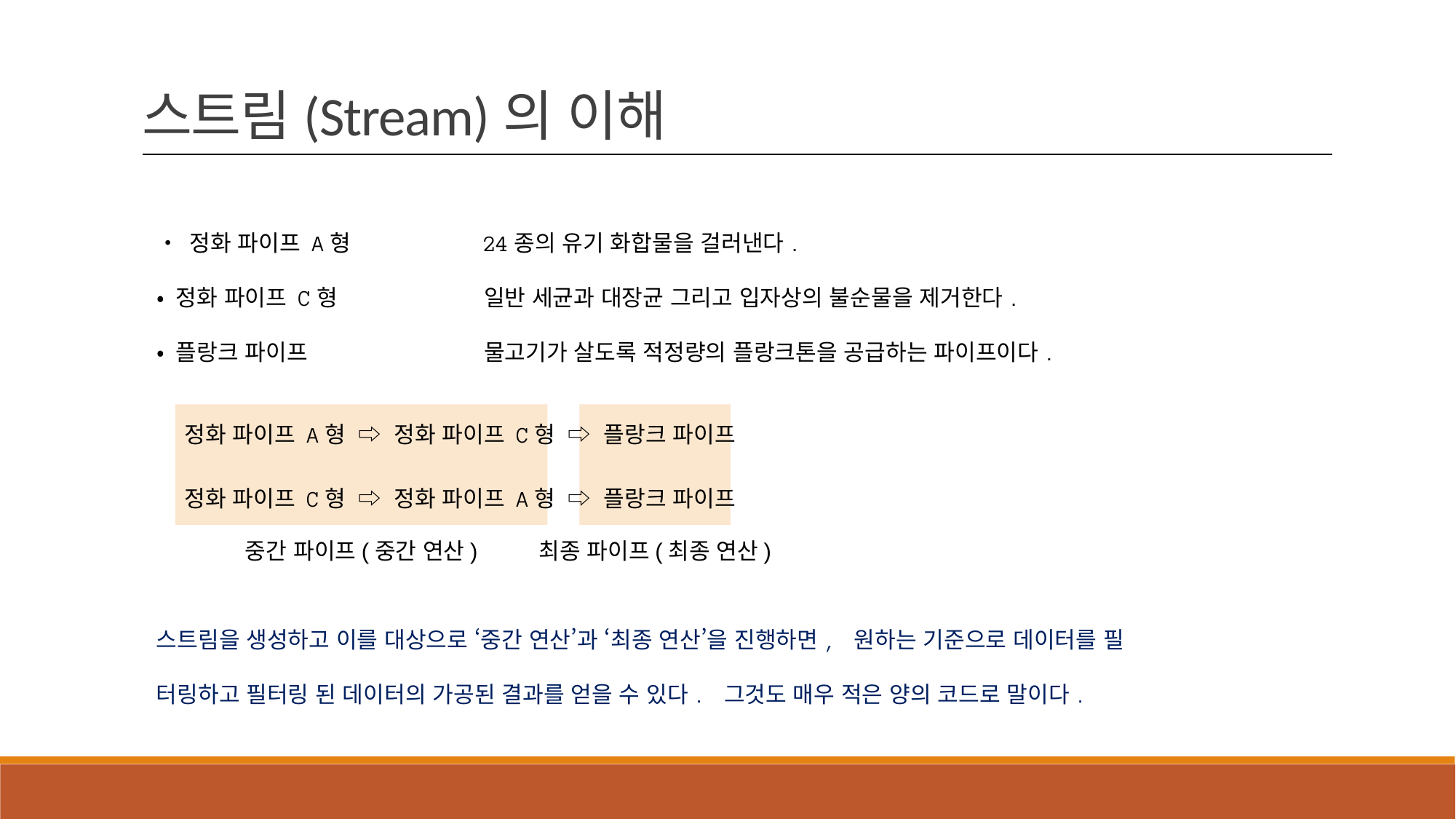

스트림(Stream)의 이해
• 정화 파이프 A형 		24종의 유기 화합물을 걸러낸다.
• 정화 파이프 C형 		일반 세균과 대장균 그리고 입자상의 불순물을 제거한다.
• 플랑크 파이프 		물고기가 살도록 적정량의 플랑크톤을 공급하는 파이프이다.

정화 파이프 A형  ⇨  정화 파이프 C형  ⇨  플랑크 파이프
정화 파이프 C형  ⇨  정화 파이프 A형  ⇨  플랑크 파이프
중간 파이프(중간 연산)
최종 파이프(최종 연산)
스트림을 생성하고 이를 대상으로 ‘중간 연산’과 ‘최종 연산’을 진행하면, 원하는 기준으로 데이터를 필
터링하고 필터링 된 데이터의 가공된 결과를 얻을 수 있다. 그것도 매우 적은 양의 코드로 말이다.